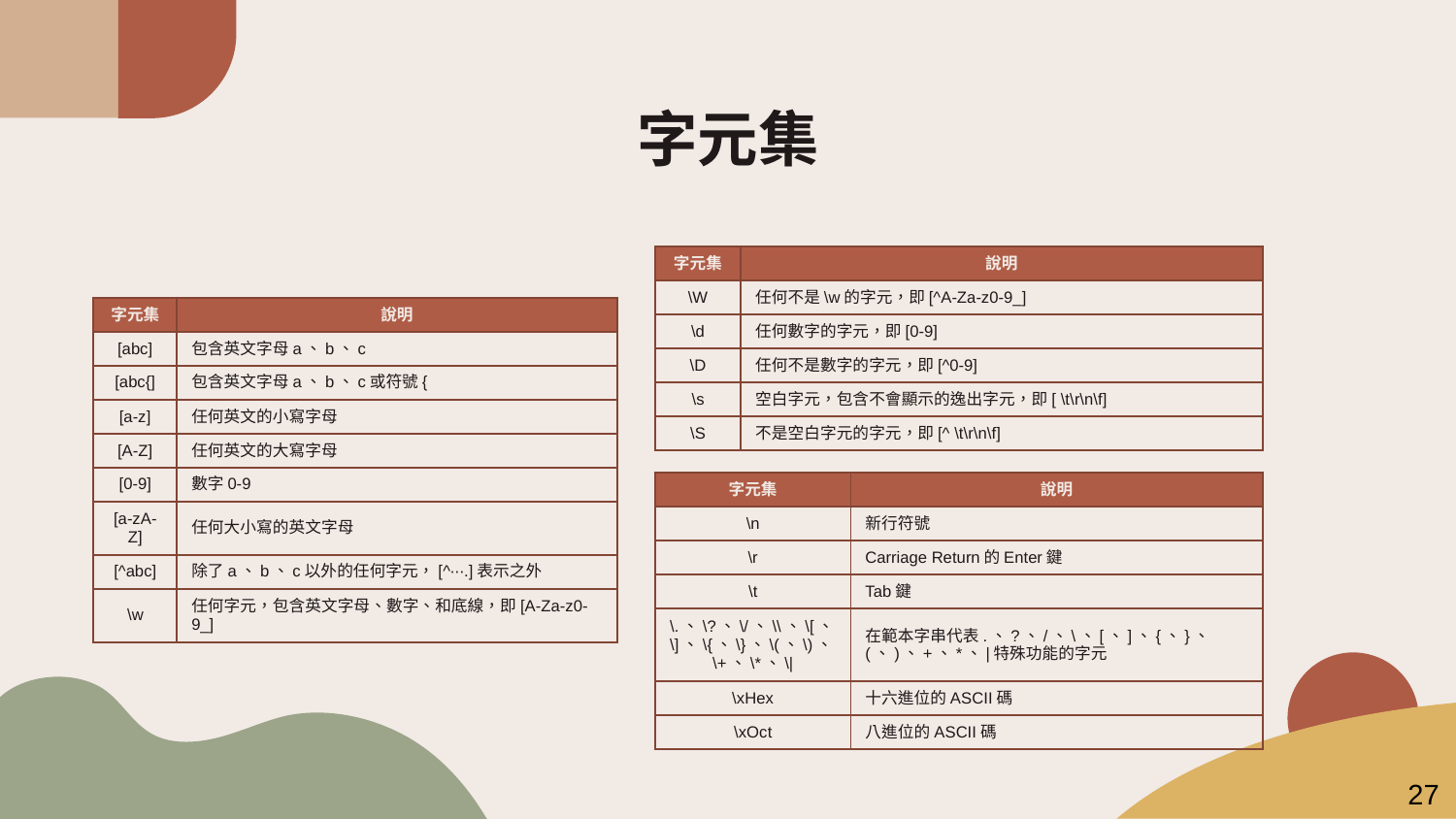

# 字元集
| 字元集 | 說明 |
| --- | --- |
| \W | 任何不是\w的字元，即[^A-Za-z0-9\_] |
| \d | 任何數字的字元，即[0-9] |
| \D | 任何不是數字的字元，即[^0-9] |
| \s | 空白字元，包含不會顯示的逸出字元，即[ \t\r\n\f] |
| \S | 不是空白字元的字元，即[^ \t\r\n\f] |
| 字元集 | 說明 |
| --- | --- |
| [abc] | 包含英文字母a、b、c |
| [abc{] | 包含英文字母a、b、c或符號{ |
| [a-z] | 任何英文的小寫字母 |
| [A-Z] | 任何英文的大寫字母 |
| [0-9] | 數字0-9 |
| [a-zA-Z] | 任何大小寫的英文字母 |
| [^abc] | 除了a、b、c以外的任何字元，[^∙∙∙.]表示之外 |
| \w | 任何字元，包含英文字母、數字、和底線，即[A-Za-z0-9\_] |
| 字元集 | 說明 |
| --- | --- |
| \n | 新行符號 |
| \r | Carriage Return的Enter鍵 |
| \t | Tab鍵 |
| \.、\?、\/、\\、\[、\]、\{、\}、\(、\)、\+、\\*、\| | 在範本字串代表.、?、/、\、[、]、{、}、(、)、+、\*、|特殊功能的字元 |
| \xHex | 十六進位的ASCII碼 |
| \xOct | 八進位的ASCII碼 |
27